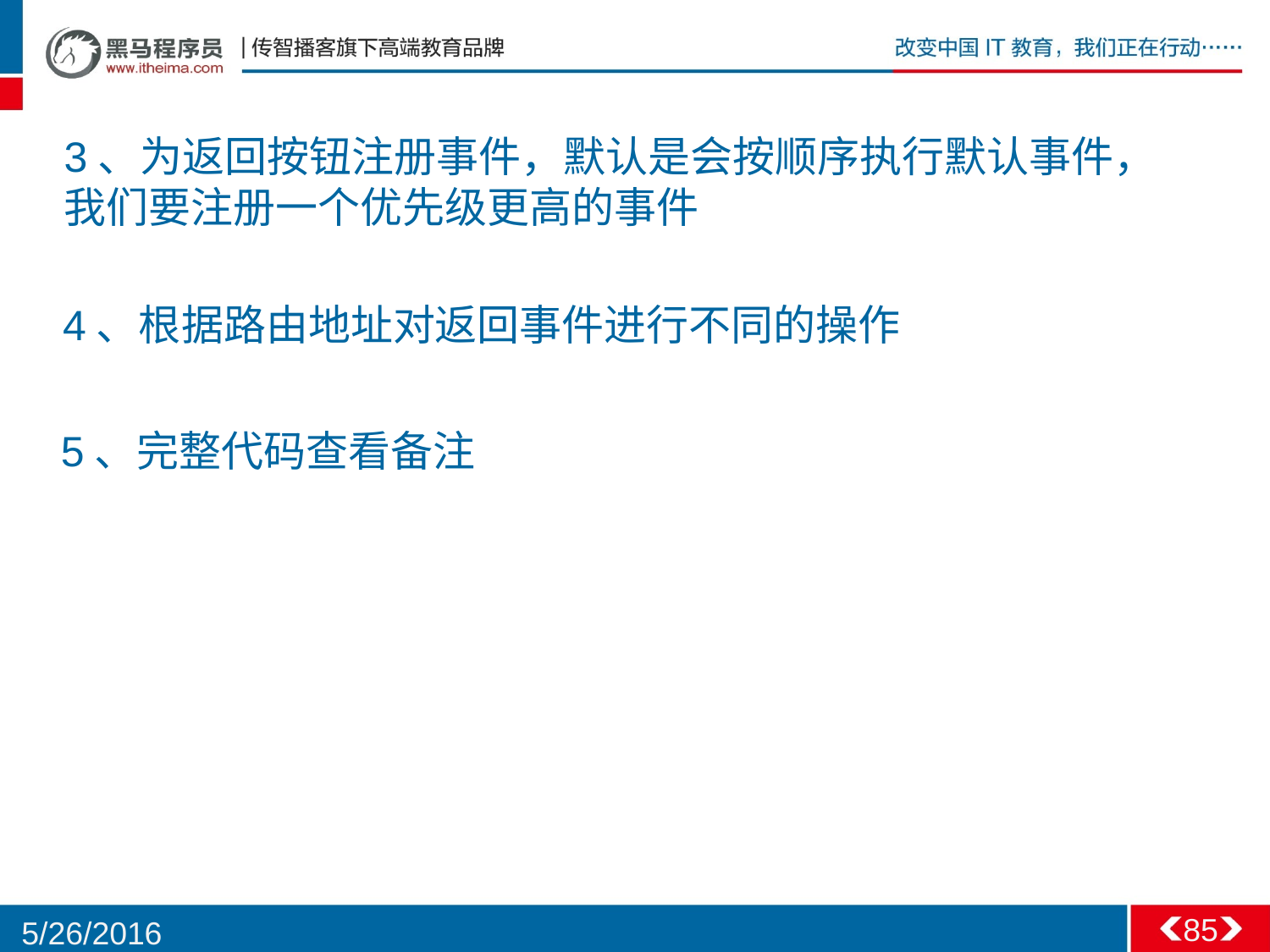

3、为返回按钮注册事件，默认是会按顺序执行默认事件，
我们要注册一个优先级更高的事件
4、根据路由地址对返回事件进行不同的操作
5、完整代码查看备注
85

5/26/2016